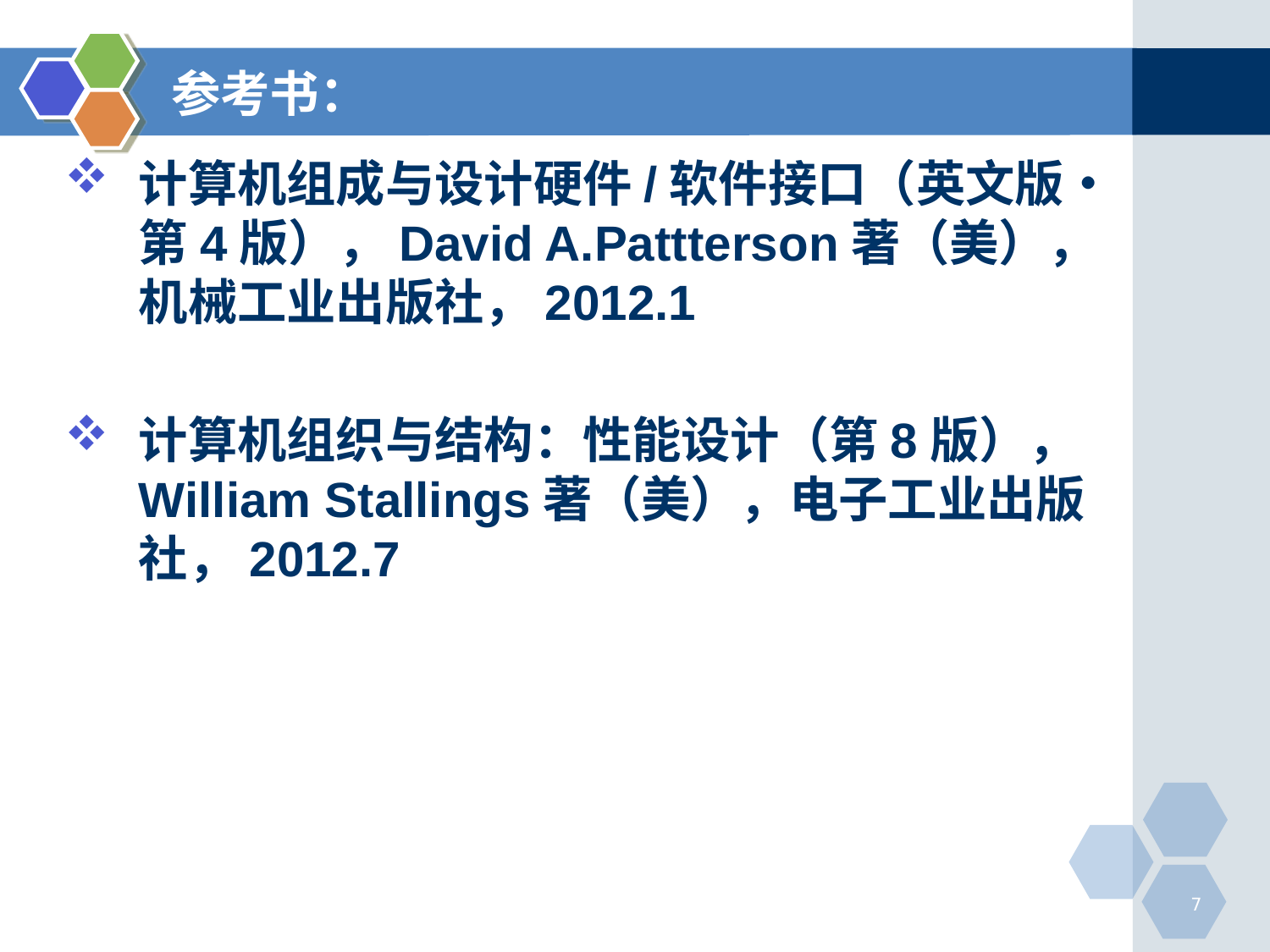

# 参考书：
计算机组成与设计硬件/软件接口（英文版•第4版），David A.Pattterson著（美），机械工业出版社，2012.1

计算机组织与结构：性能设计（第8版），William Stallings著（美），电子工业出版社，2012.7

7